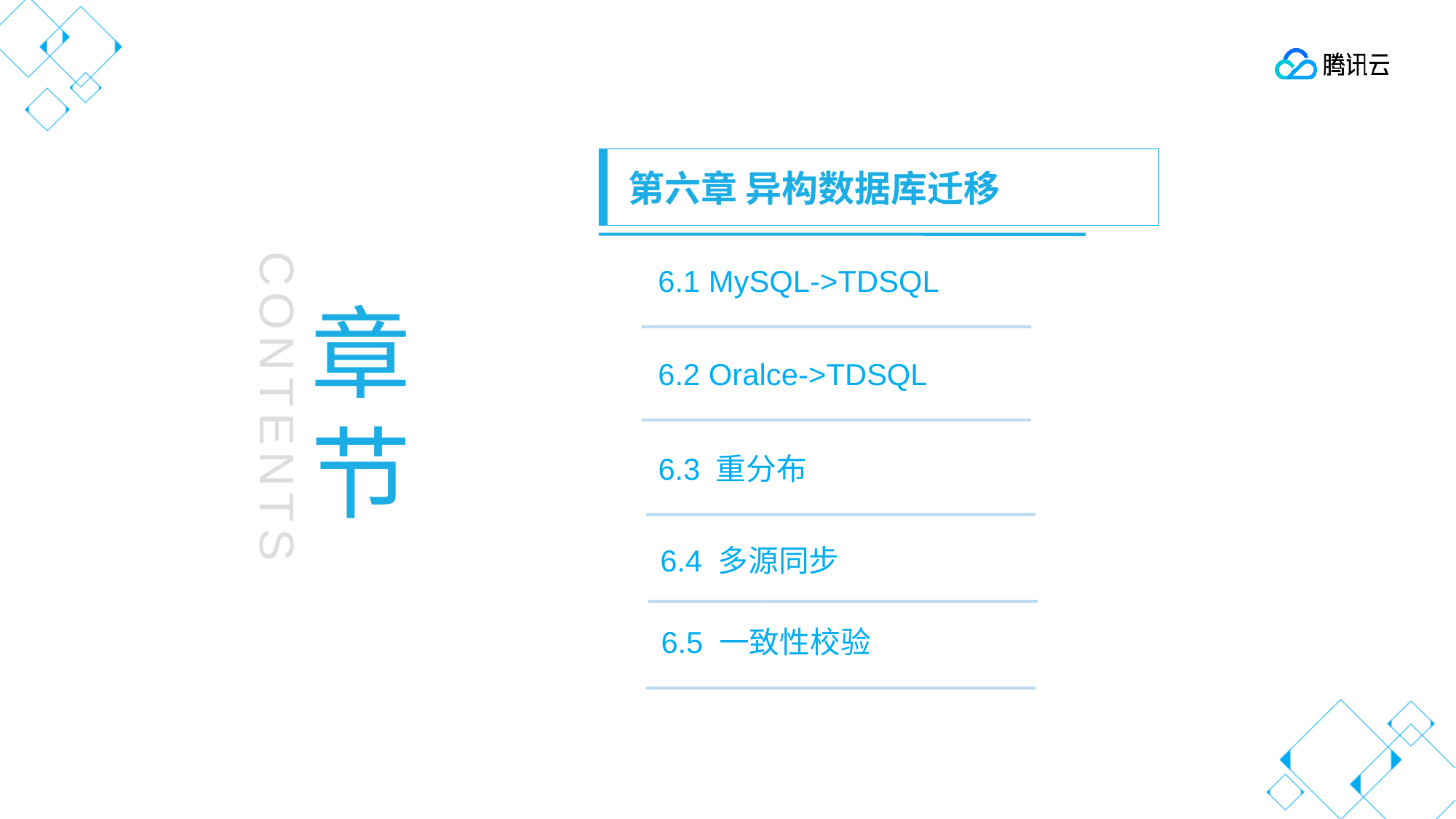

第六章 异构数据库迁移

第一章 云计算发展历史
6.1 MySQL->TDSQL
章节

6.2 Oralce->TDSQL
CONTENTS

6.3 重分布

6.4 多源同步
6.5 一致性校验